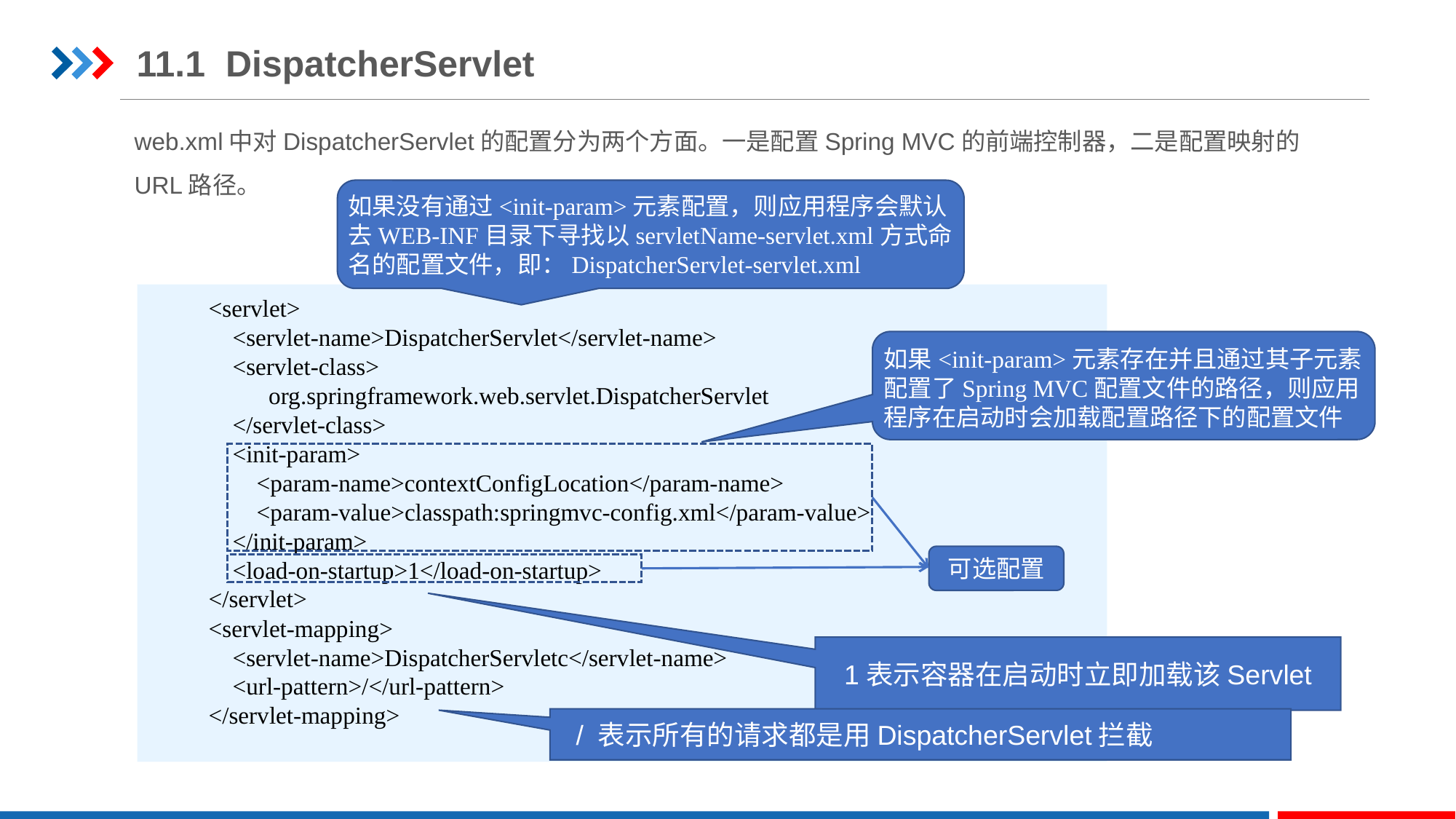

11.1  DispatcherServlet
web.xml中对DispatcherServlet的配置分为两个方面。一是配置Spring MVC的前端控制器，二是配置映射的URL路径。

如果没有通过<init-param>元素配置，则应用程序会默认去WEB-INF目录下寻找以servletName-servlet.xml方式命名的配置文件，即：DispatcherServlet-servlet.xml

<servlet>
    <servlet-name>DispatcherServlet</servlet-name>
    <servlet-class>
          org.springframework.web.servlet.DispatcherServlet
    </servlet-class>
    <init-param>
        <param-name>contextConfigLocation</param-name>
        <param-value>classpath:springmvc-config.xml</param-value>
    </init-param>
    <load-on-startup>1</load-on-startup>
</servlet>
<servlet-mapping>
    <servlet-name>DispatcherServletc</servlet-name>
    <url-pattern>/</url-pattern>
</servlet-mapping>

如果<init-param>元素存在并且通过其子元素配置了Spring MVC配置文件的路径，则应用程序在启动时会加载配置路径下的配置文件

可选配置

1表示容器在启动时立即加载该Servlet
  / 表示所有的请求都是用DispatcherServlet拦截